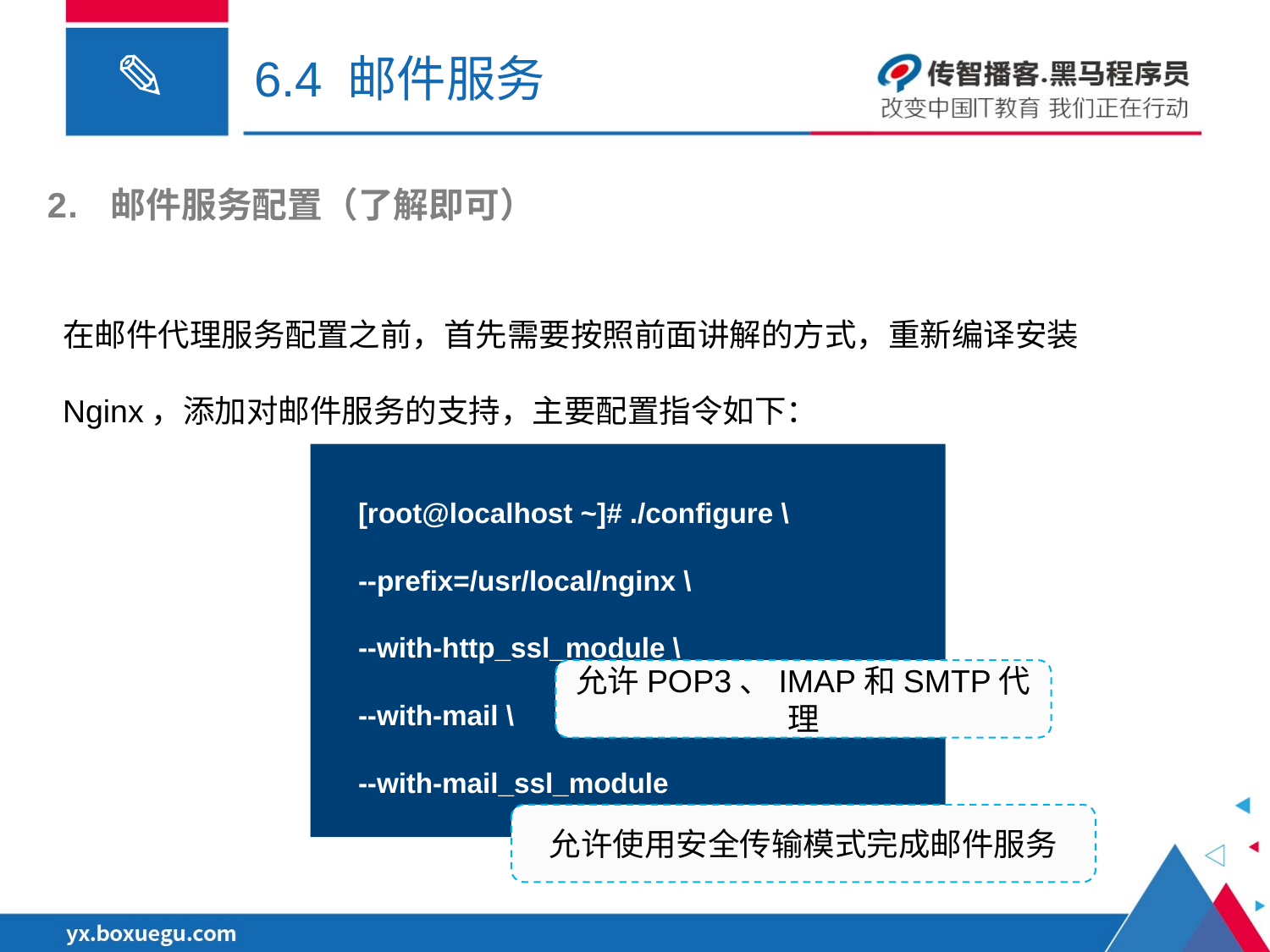

# 6.4 邮件服务
邮件服务配置（了解即可）
在邮件代理服务配置之前，首先需要按照前面讲解的方式，重新编译安装Nginx，添加对邮件服务的支持，主要配置指令如下：

[root@localhost ~]# ./configure \
--prefix=/usr/local/nginx \
--with-http_ssl_module \
--with-mail \
--with-mail_ssl_module
允许POP3、IMAP和SMTP代理
允许使用安全传输模式完成邮件服务